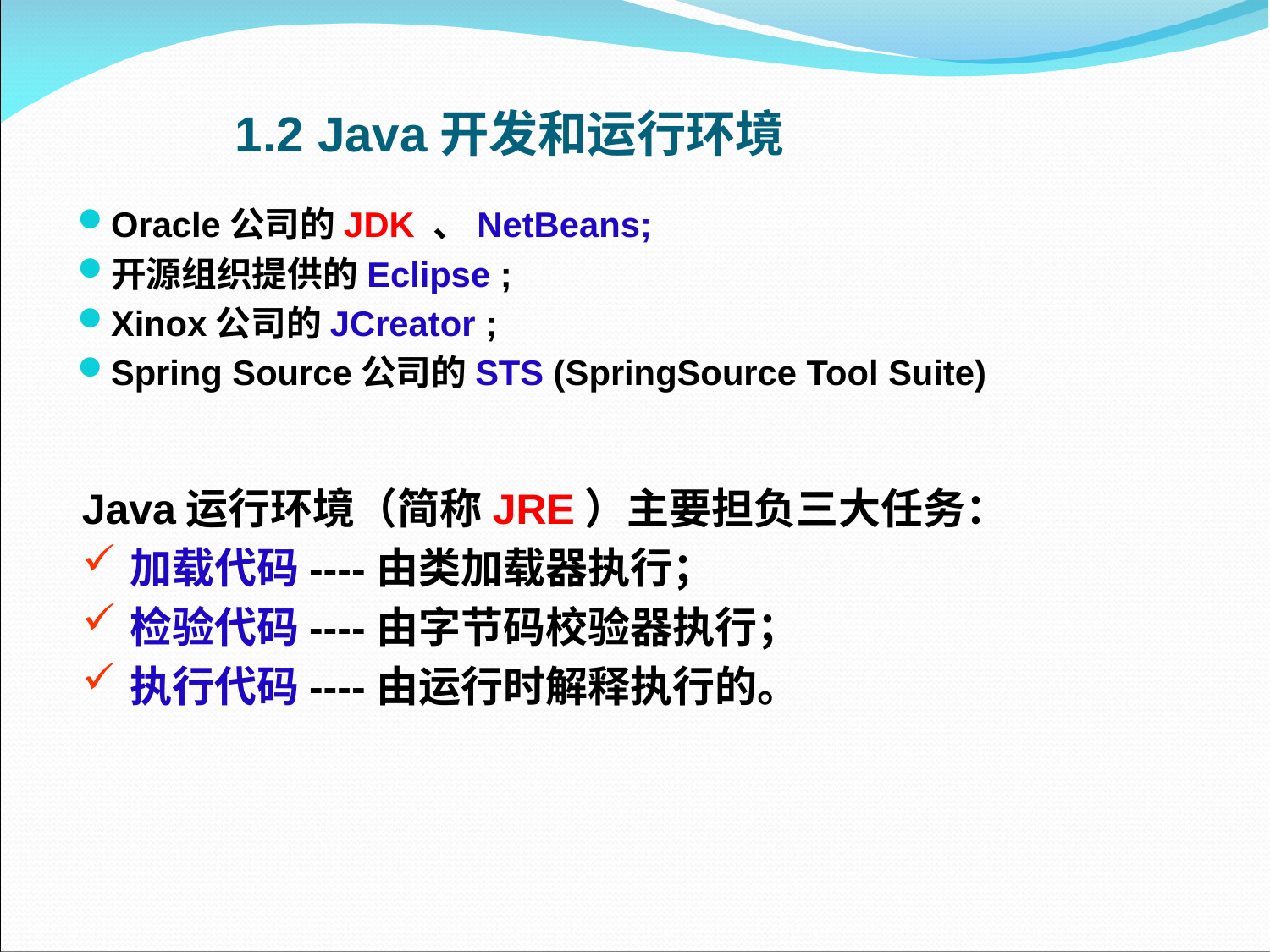

# 1.2 Java开发和运行环境
Oracle公司的JDK 、NetBeans;
开源组织提供的Eclipse ;
Xinox公司的JCreator ;
Spring Source公司的STS (SpringSource Tool Suite)
Java运行环境（简称JRE）主要担负三大任务：
加载代码----由类加载器执行；
检验代码----由字节码校验器执行；
执行代码----由运行时解释执行的。